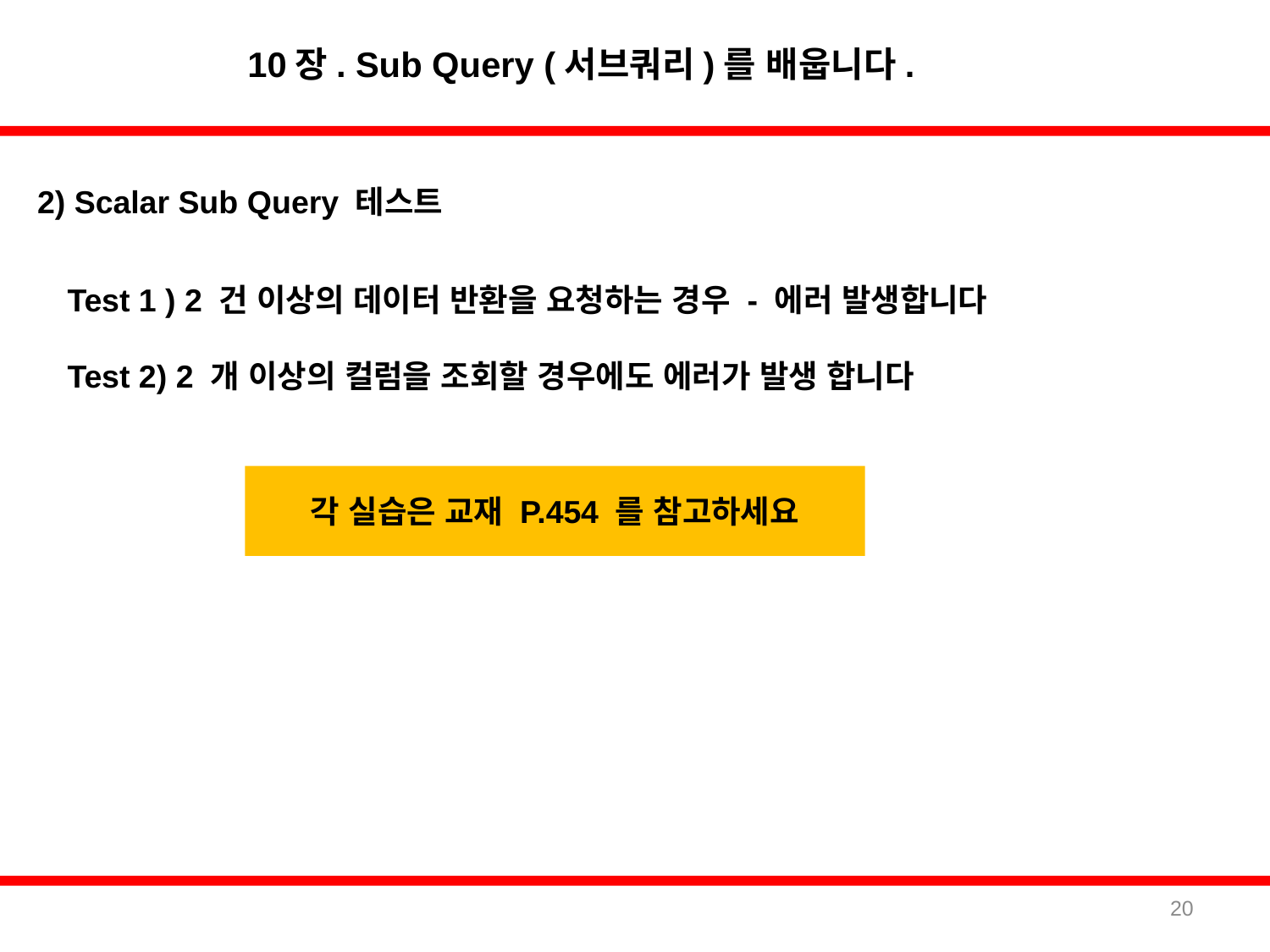

10장. Sub Query (서브쿼리)를 배웁니다.

2) Scalar Sub Query 테스트
Test 1 ) 2 건 이상의 데이터 반환을 요청하는 경우 - 에러 발생합니다

Test 2) 2 개 이상의 컬럼을 조회할 경우에도 에러가 발생 합니다

각 실습은 교재 P.454 를 참고하세요

20